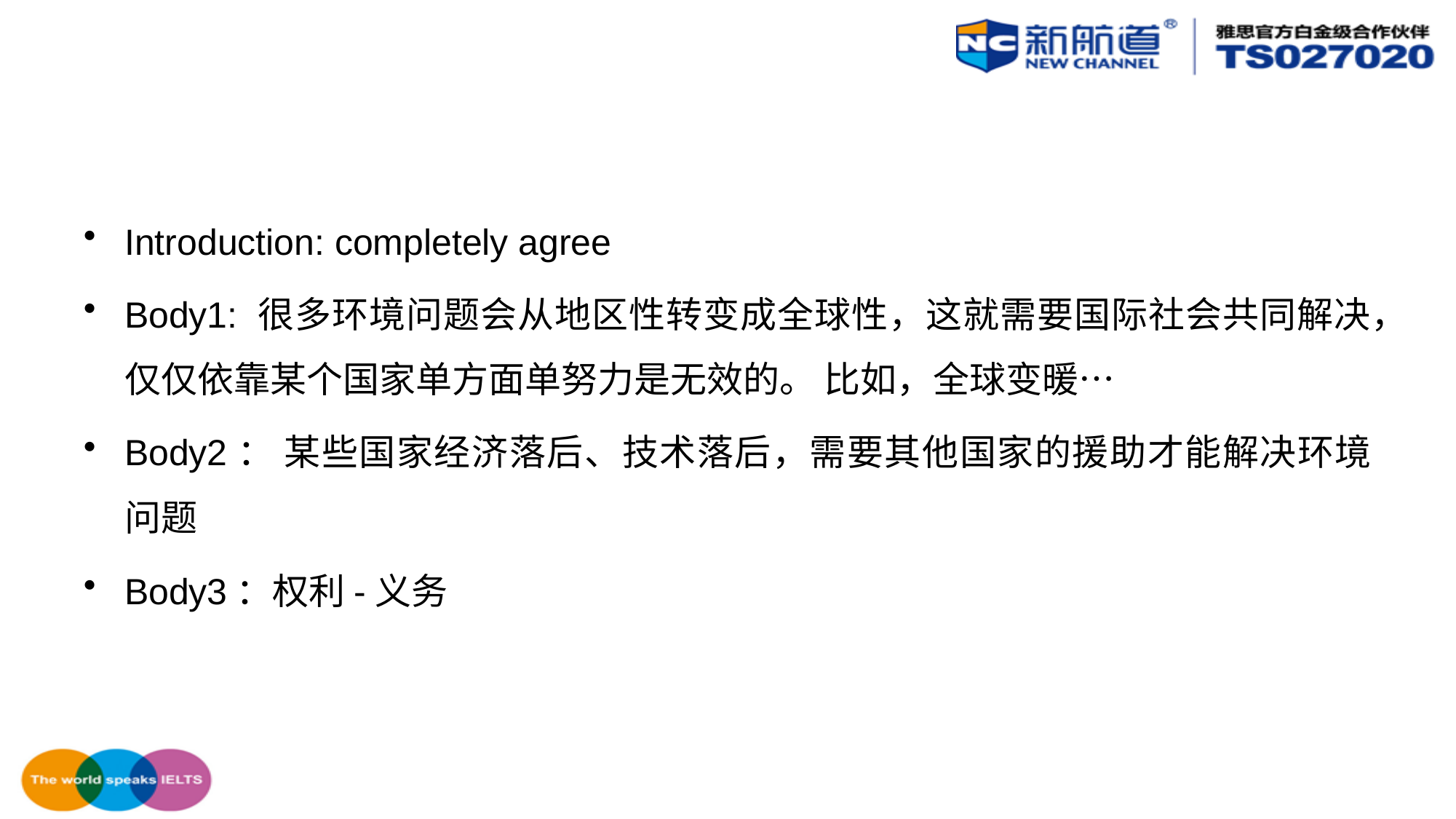

#
Introduction: completely agree
Body1: 很多环境问题会从地区性转变成全球性，这就需要国际社会共同解决，仅仅依靠某个国家单方面单努力是无效的。 比如，全球变暖…
Body2： 某些国家经济落后、技术落后，需要其他国家的援助才能解决环境问题
Body3：权利-义务